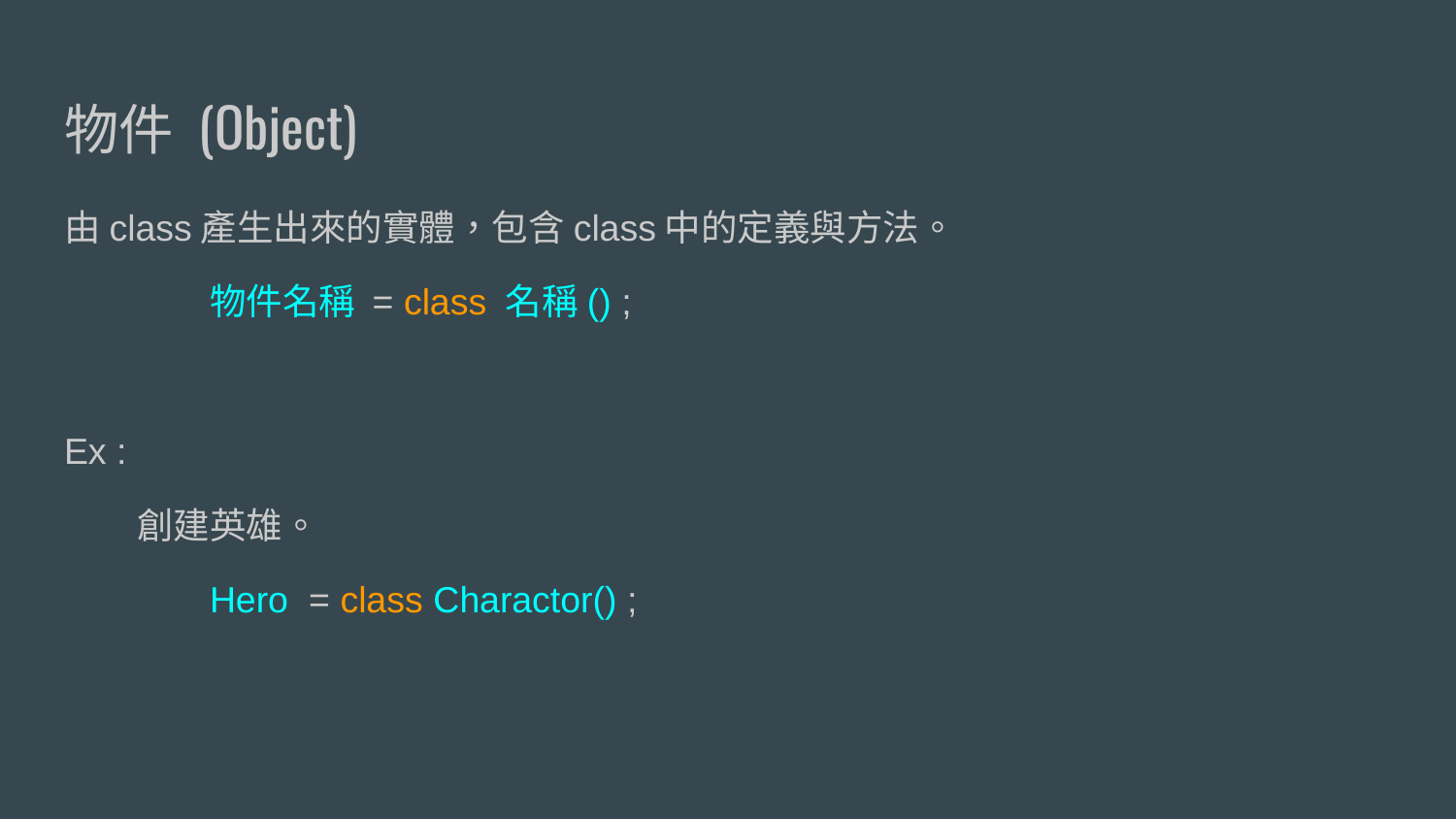

# 物件 (Object)
由class產生出來的實體，包含class中的定義與方法。
	物件名稱 = class 名稱() ;

Ex :
創建英雄。
	Hero  = class Charactor() ;